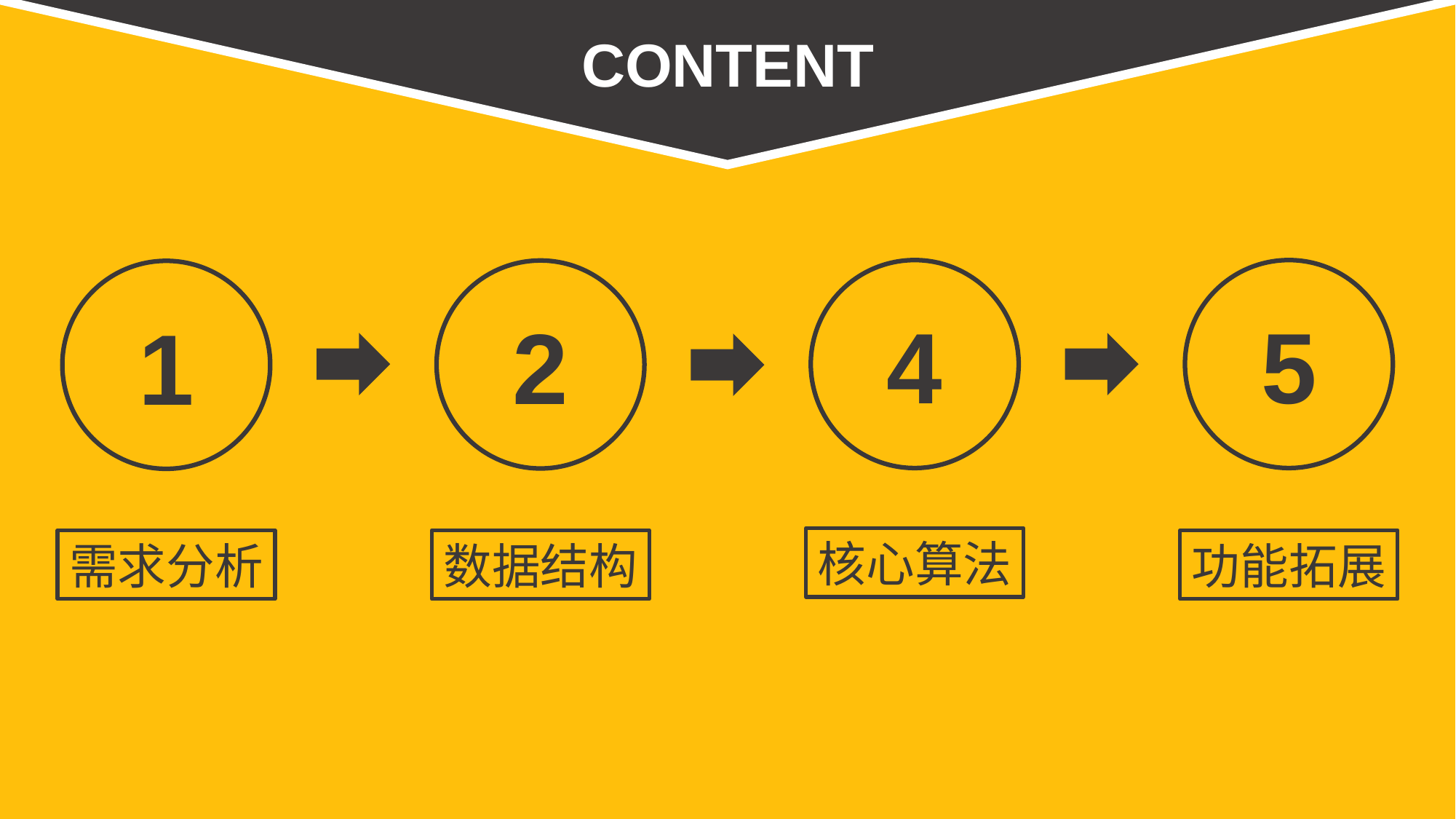

CONTENT
5
4
2
1

核心算法
功能拓展
需求分析
数据结构